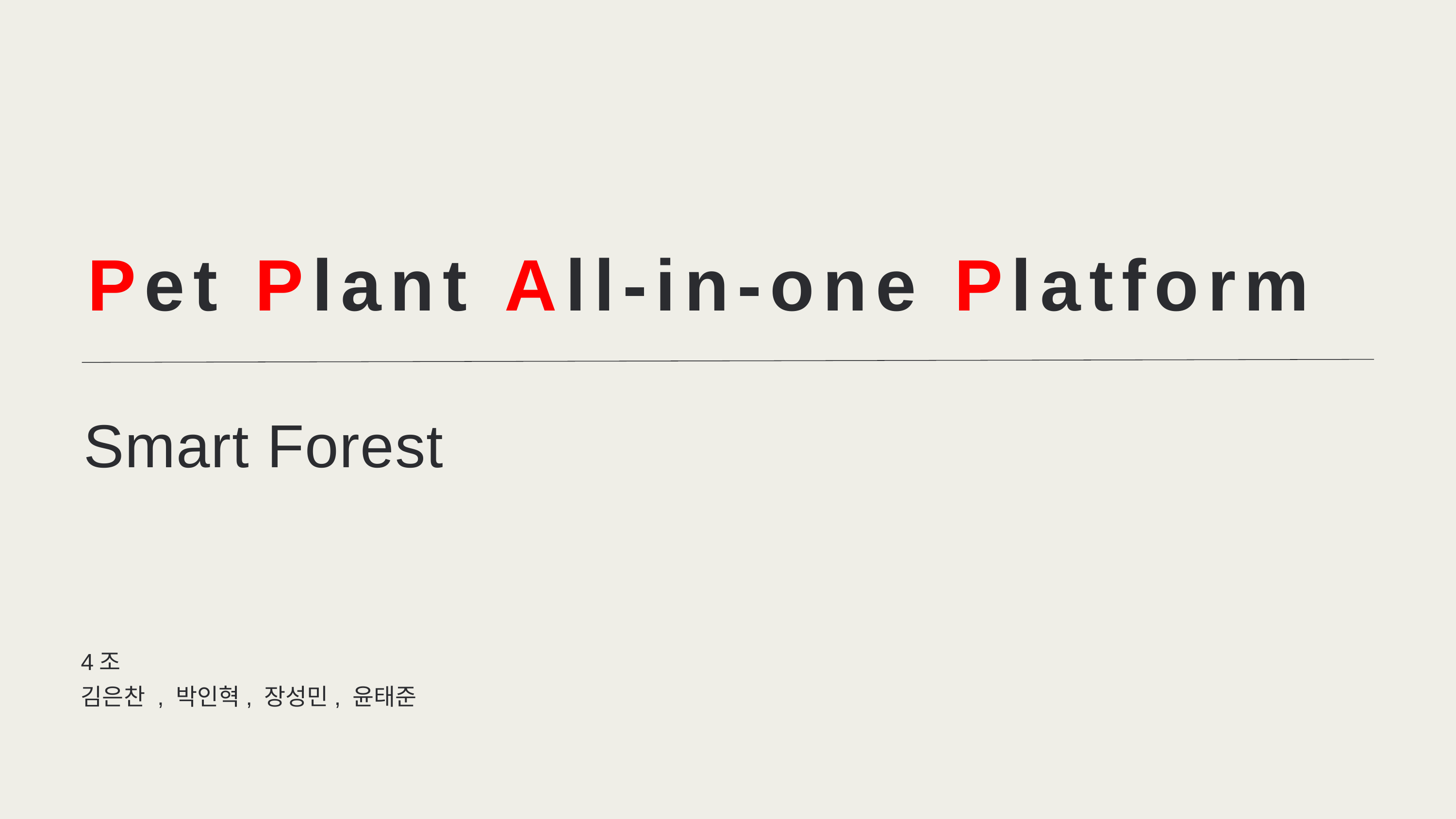

Pet Plant All-in-one Platform
Smart Forest

4조
김은찬 , 박인혁, 장성민, 윤태준